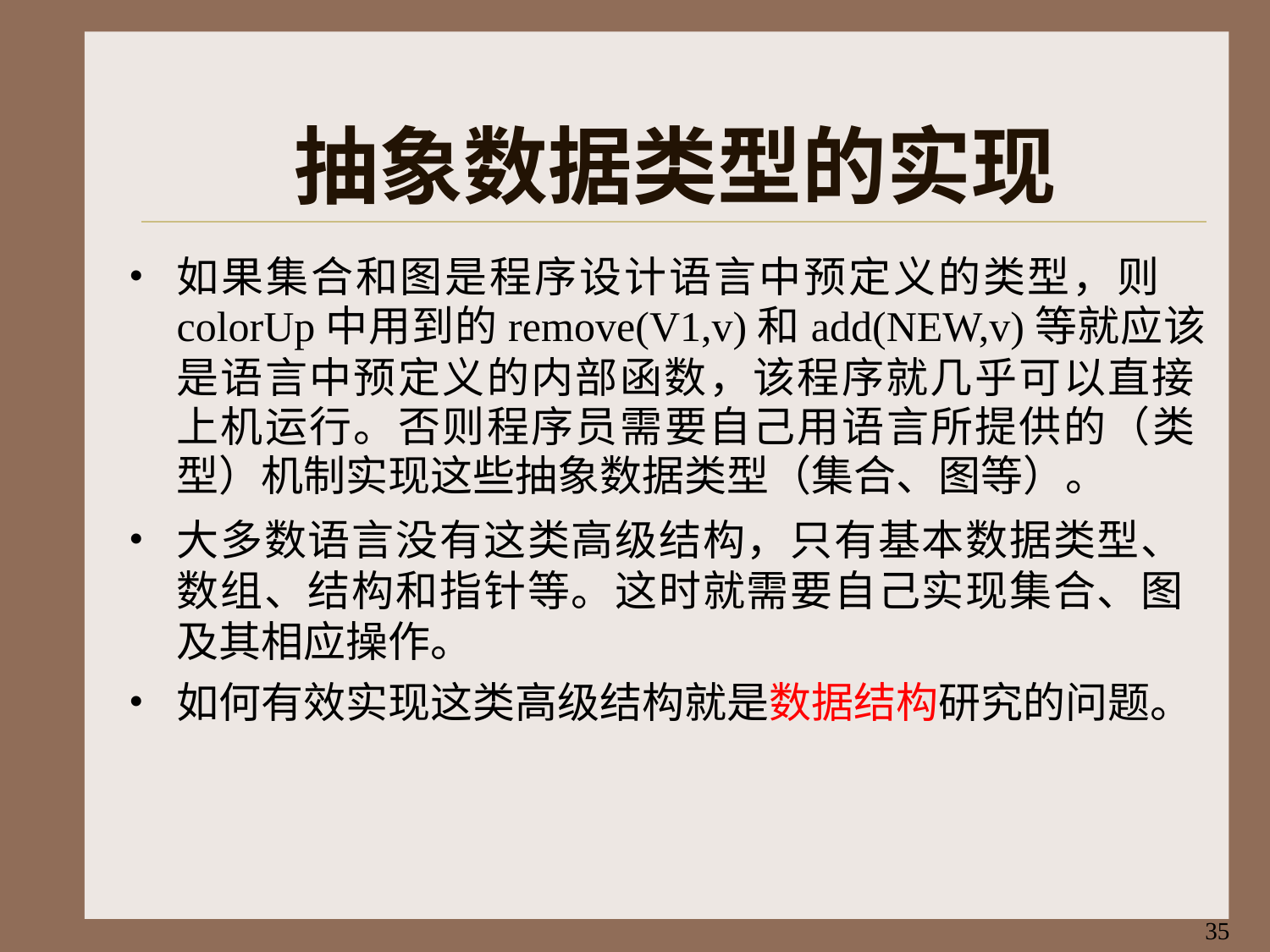

# 抽象数据类型的实现

如果集合和图是程序设计语言中预定义的类型，则
colorUp中用到的remove(V1,v)和add(NEW,v)等就应该
是语言中预定义的内部函数，该程序就几乎可以直接 上机运行。否则程序员需要自己用语言所提供的（类 型）机制实现这些抽象数据类型（集合、图等）。
大多数语言没有这类高级结构，只有基本数据类型、 数组、结构和指针等。这时就需要自己实现集合、图 及其相应操作。
如何有效实现这类高级结构就是数据结构研究的问题。

35